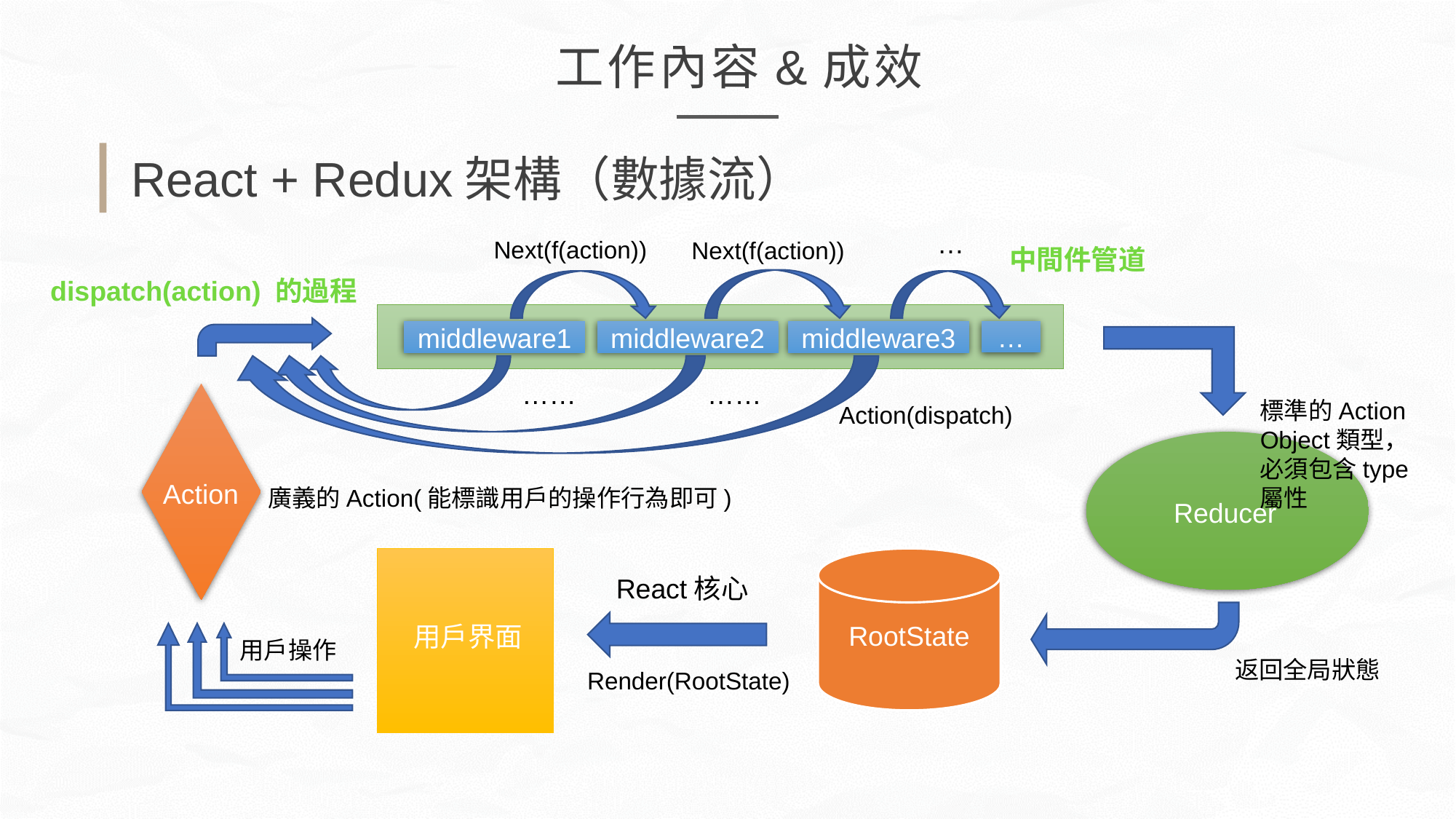

工作內容&成效

React + Redux架構（數據流）
…
Next(f(action))
Next(f(action))
中間件管道
dispatch(action) 的過程

…
middleware1
middleware2
middleware3

……
……

標準的Action
Object類型，必須包含type屬性
Action(dispatch)

Action
廣義的Action(能標識用戶的操作行為即可)
	Reducer

React核心

RootState
用戶界面

用戶操作
返回全局狀態
Render(RootState)